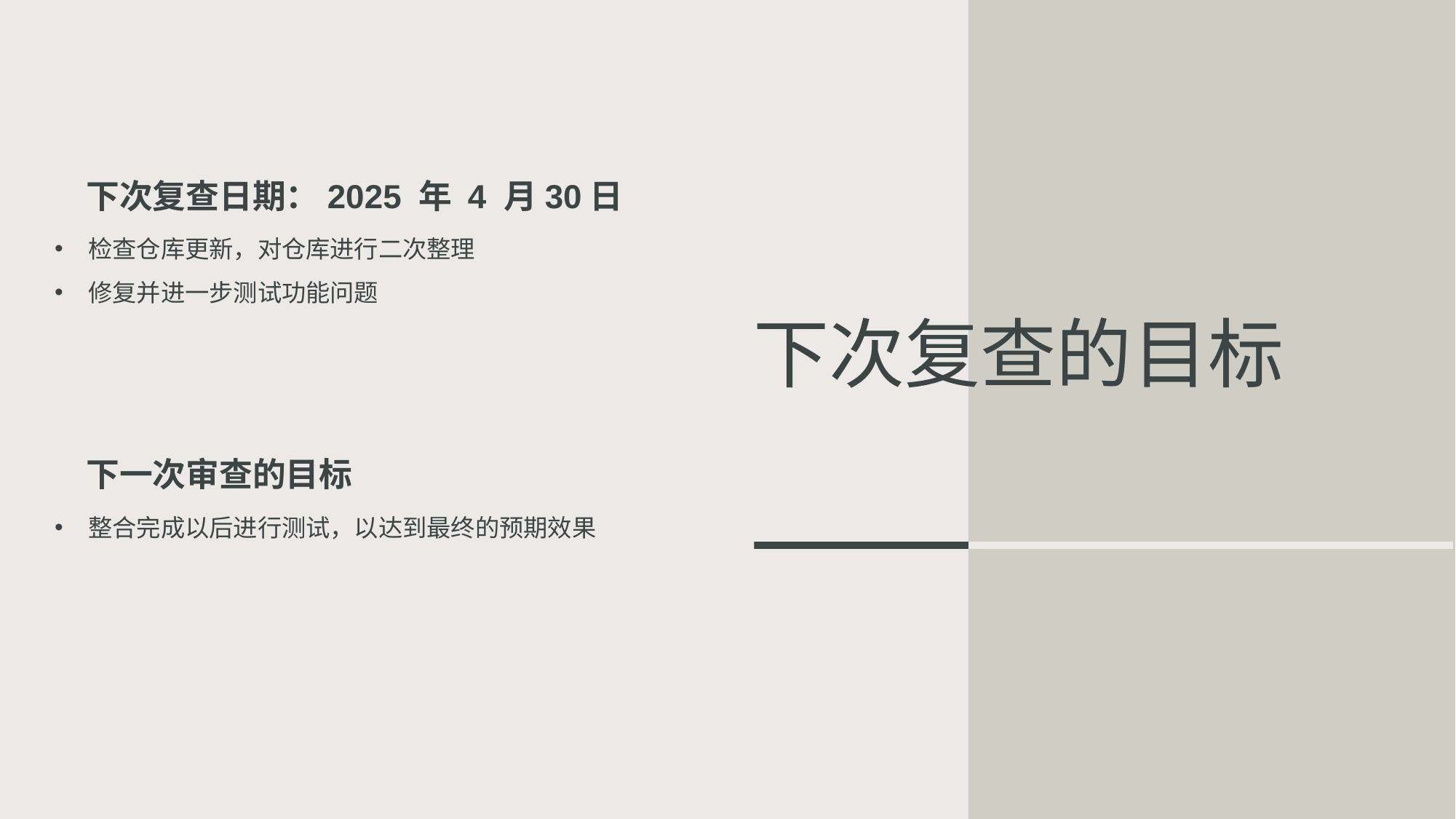

下次复查日期：2025 年 4 月30日
检查仓库更新，对仓库进行二次整理
修复并进一步测试功能问题

# 下次复查的目标
下一次审查的目标
整合完成以后进行测试，以达到最终的预期效果